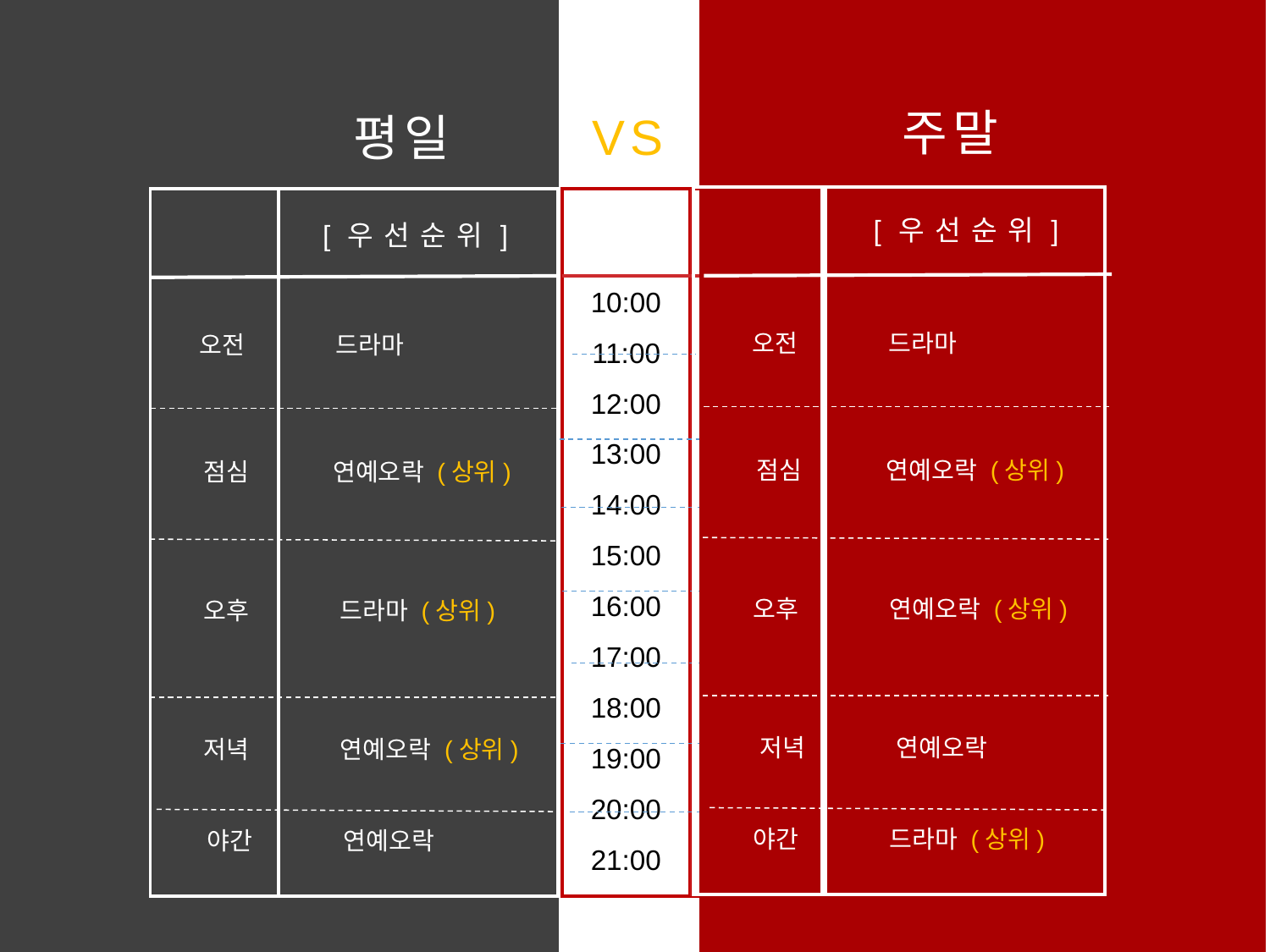

주말
VS
평일

10:00
11:00
12:00
13:00
14:00
15:00
16:00
17:00
18:00
19:00
20:00
21:00

[우선순위]
[우선순위]
오전             드라마
오전             드라마
점심            연예오락 (상위)
점심            연예오락 (상위)
오후             연예오락 (상위)
오후             드라마 (상위)
저녁             연예오락
저녁             연예오락 (상위)
야간             드라마 (상위)
야간             연예오락